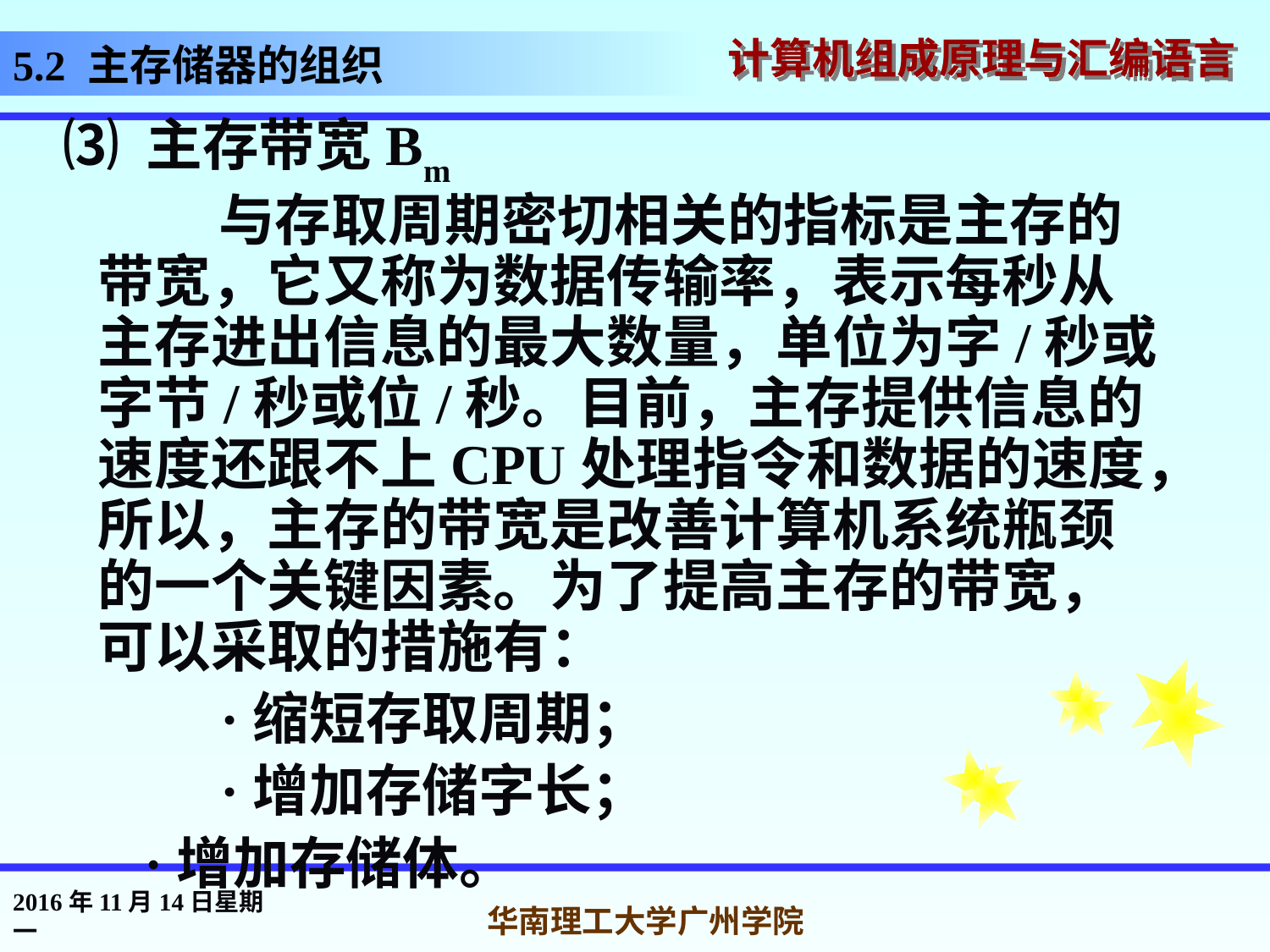

# 5.2 主存储器的组织
 ⑶ 主存带宽Bm
            与存取周期密切相关的指标是主存的带宽，它又称为数据传输率，表示每秒从主存进出信息的最大数量，单位为字/秒或字节/秒或位/秒。目前，主存提供信息的速度还跟不上CPU处理指令和数据的速度，所以，主存的带宽是改善计算机系统瓶颈的一个关键因素。为了提高主存的带宽，可以采取的措施有：
            ·缩短存取周期；
            ·增加存储字长；
      ·增加存储体。
2016年11月14日星期一
华南理工大学广州学院